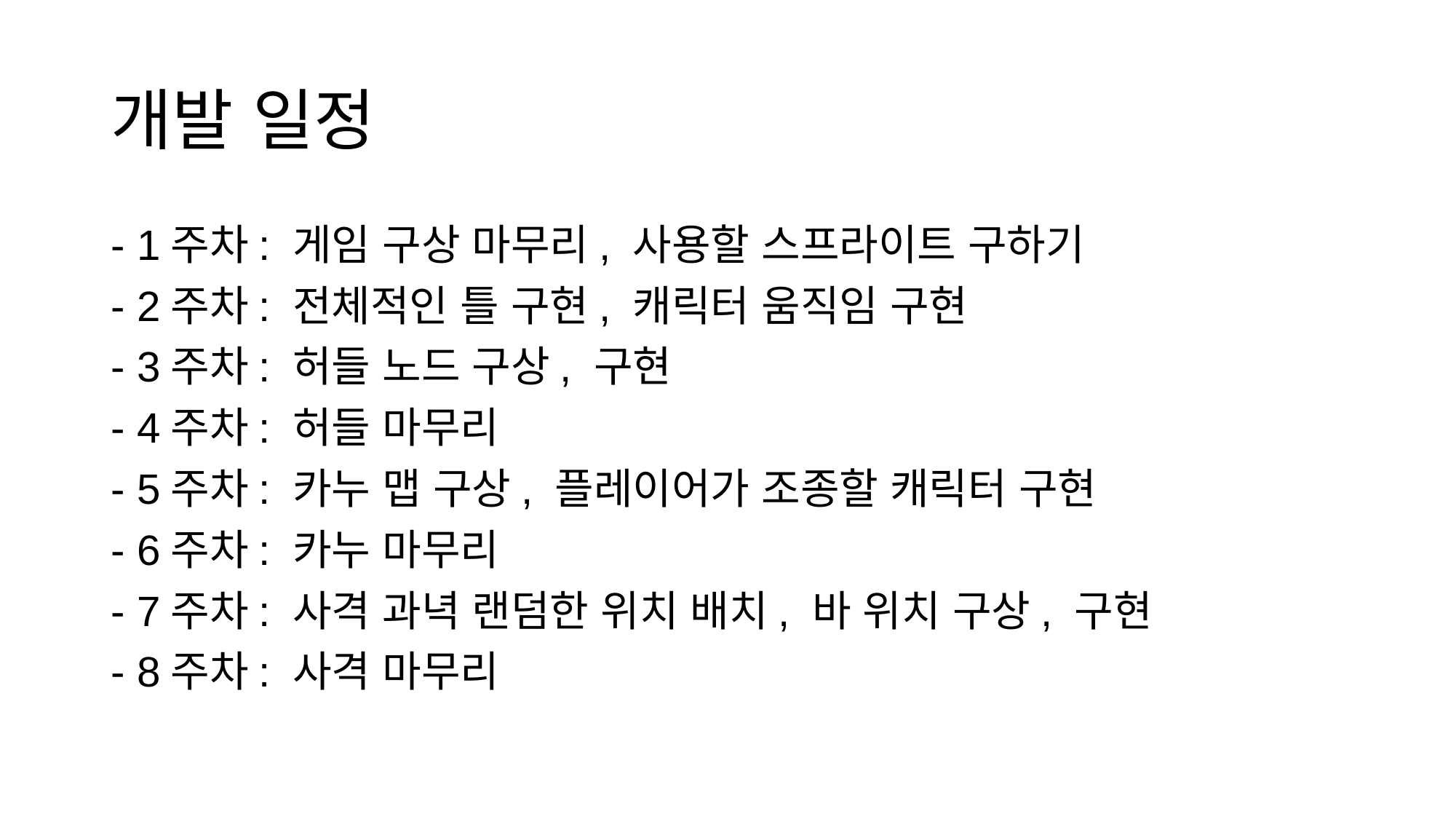

# 개발 일정
- 1주차: 게임 구상 마무리, 사용할 스프라이트 구하기
- 2주차: 전체적인 틀 구현, 캐릭터 움직임 구현
- 3주차: 허들 노드 구상, 구현
- 4주차: 허들 마무리
- 5주차: 카누 맵 구상, 플레이어가 조종할 캐릭터 구현
- 6주차: 카누 마무리
- 7주차: 사격 과녁 랜덤한 위치 배치, 바 위치 구상, 구현
- 8주차: 사격 마무리